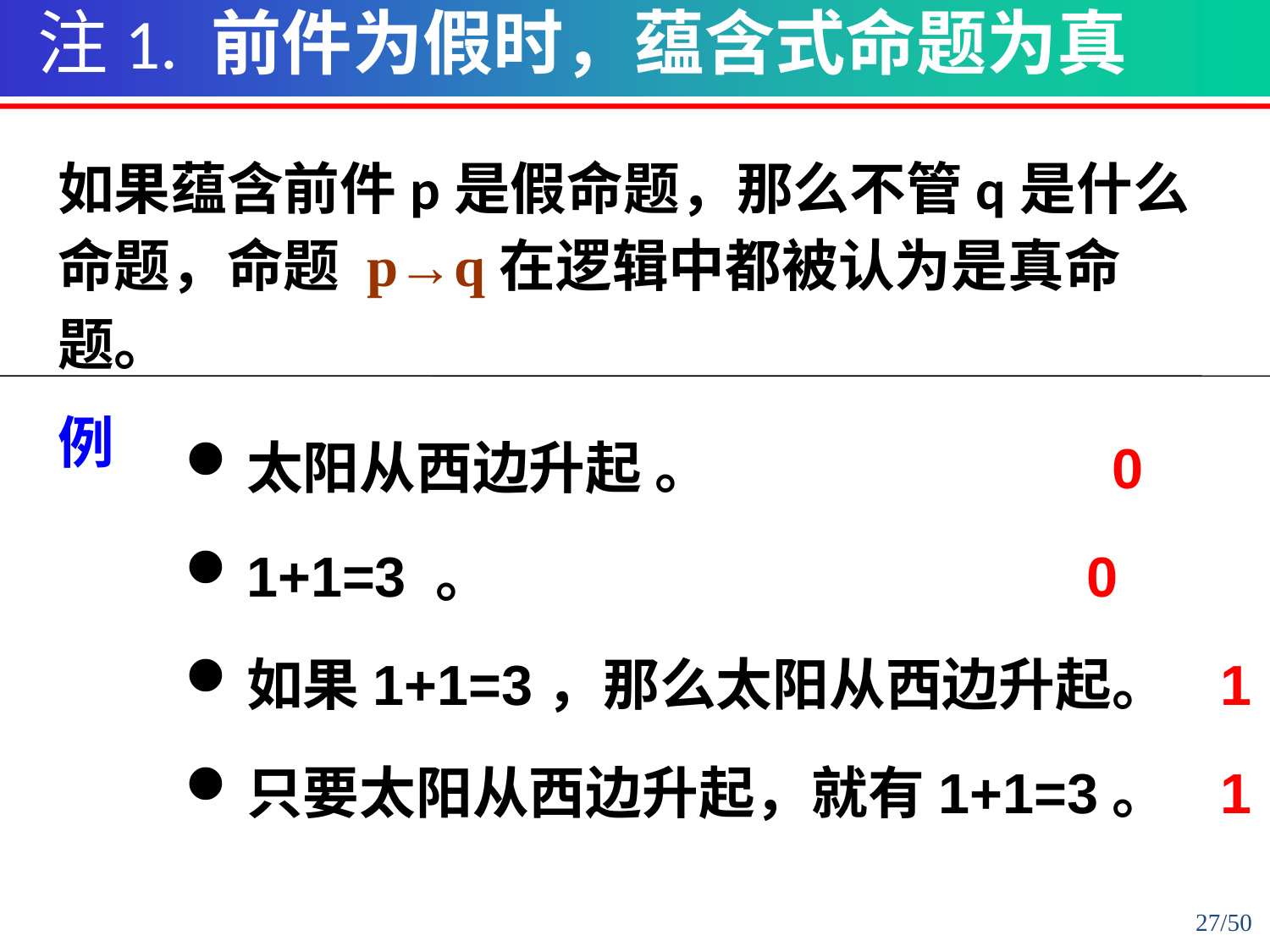

注1. 前件为假时，蕴含式命题为真
如果蕴含前件p是假命题，那么不管q是什么命题，命题 p→q在逻辑中都被认为是真命题。

例
太阳从西边升起 。                              0
1+1=3 。                                             0
如果1+1=3，那么太阳从西边升起。   1
只要太阳从西边升起，就有1+1=3。   1
1
27/50